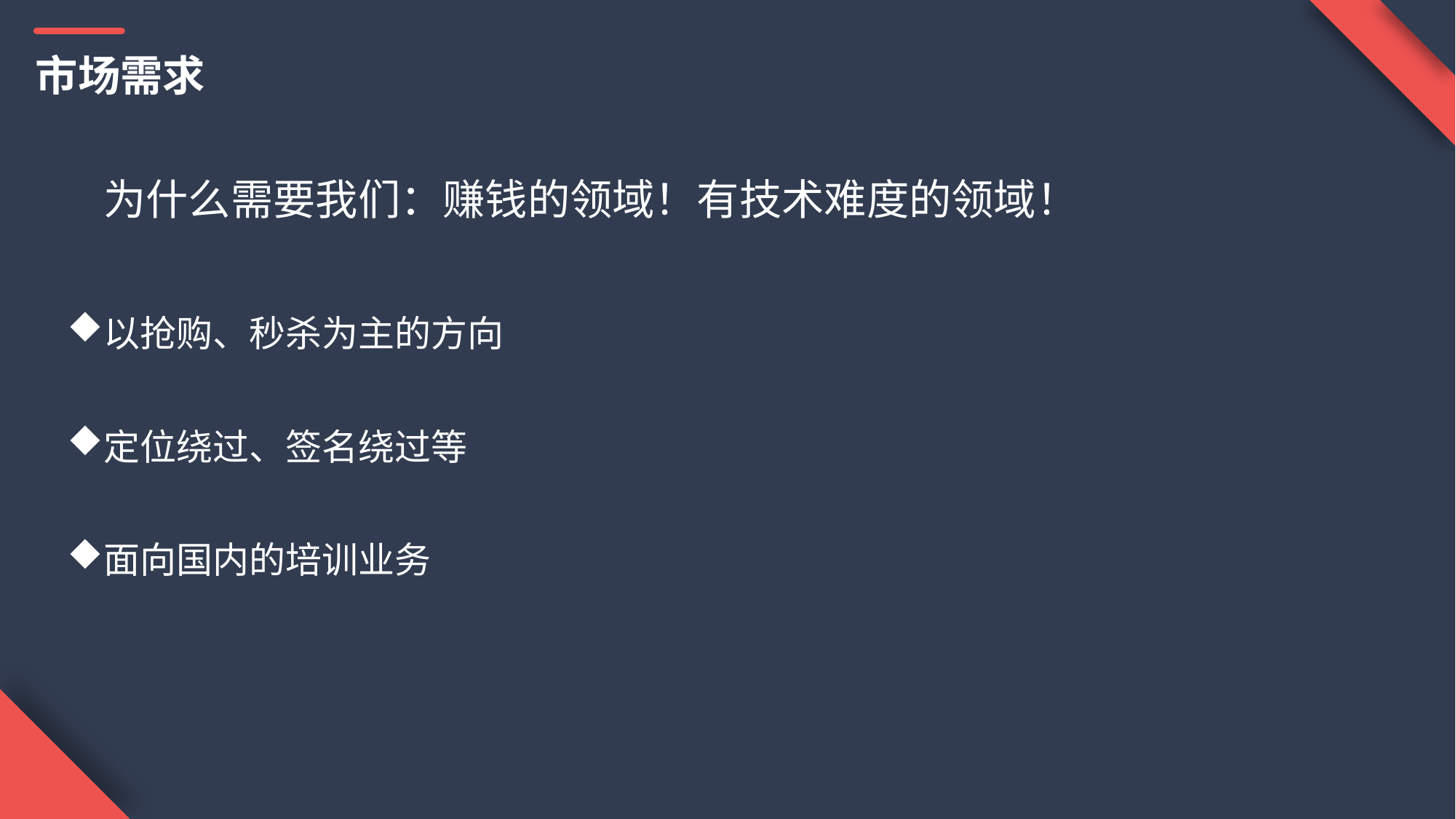

市场需求
为什么需要我们：赚钱的领域！有技术难度的领域！
以抢购、秒杀为主的方向

定位绕过、签名绕过等

面向国内的培训业务